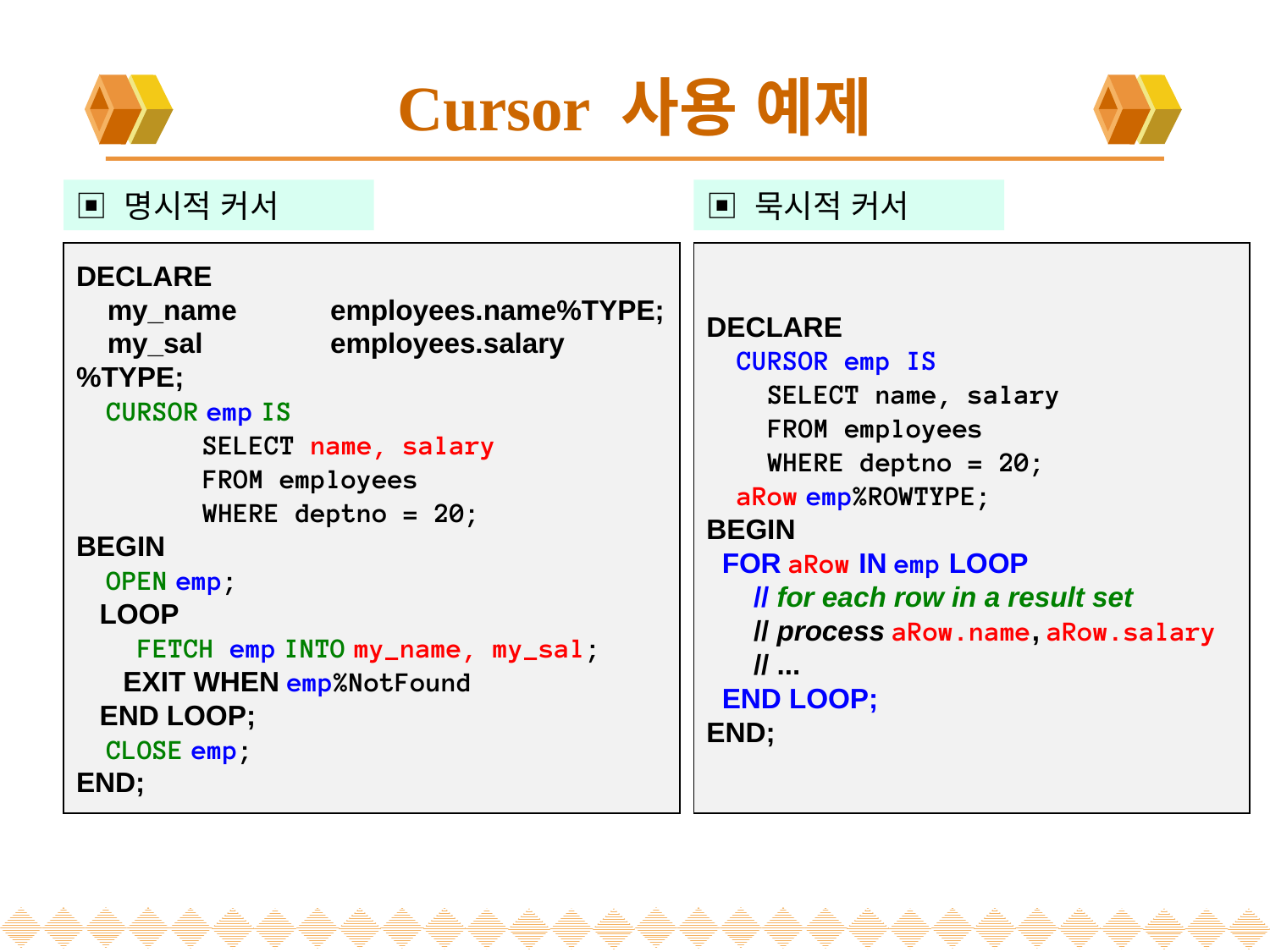

# Cursor 사용 예제
▣ 명시적 커서
▣ 묵시적 커서
DECLARE
    my_name	employees.name%TYPE;
    my_sal		employees.salary%TYPE;
  CURSOR emp IS
	SELECT name, salary
 	FROM employees
	WHERE deptno = 20;
BEGIN
  OPEN emp;
   LOOP
    FETCH emp INTO my_name, my_sal;
      EXIT WHEN emp%NotFound
   END LOOP;
  CLOSE emp;
END;
DECLARE
  CURSOR emp IS
    SELECT name, salary
    FROM employees
    WHERE deptno = 20;
  aRow emp%ROWTYPE;
BEGIN
  FOR aRow IN emp LOOP
      // for each row in a result set
      // process aRow.name, aRow.salary
      // ...
  END LOOP;
END;